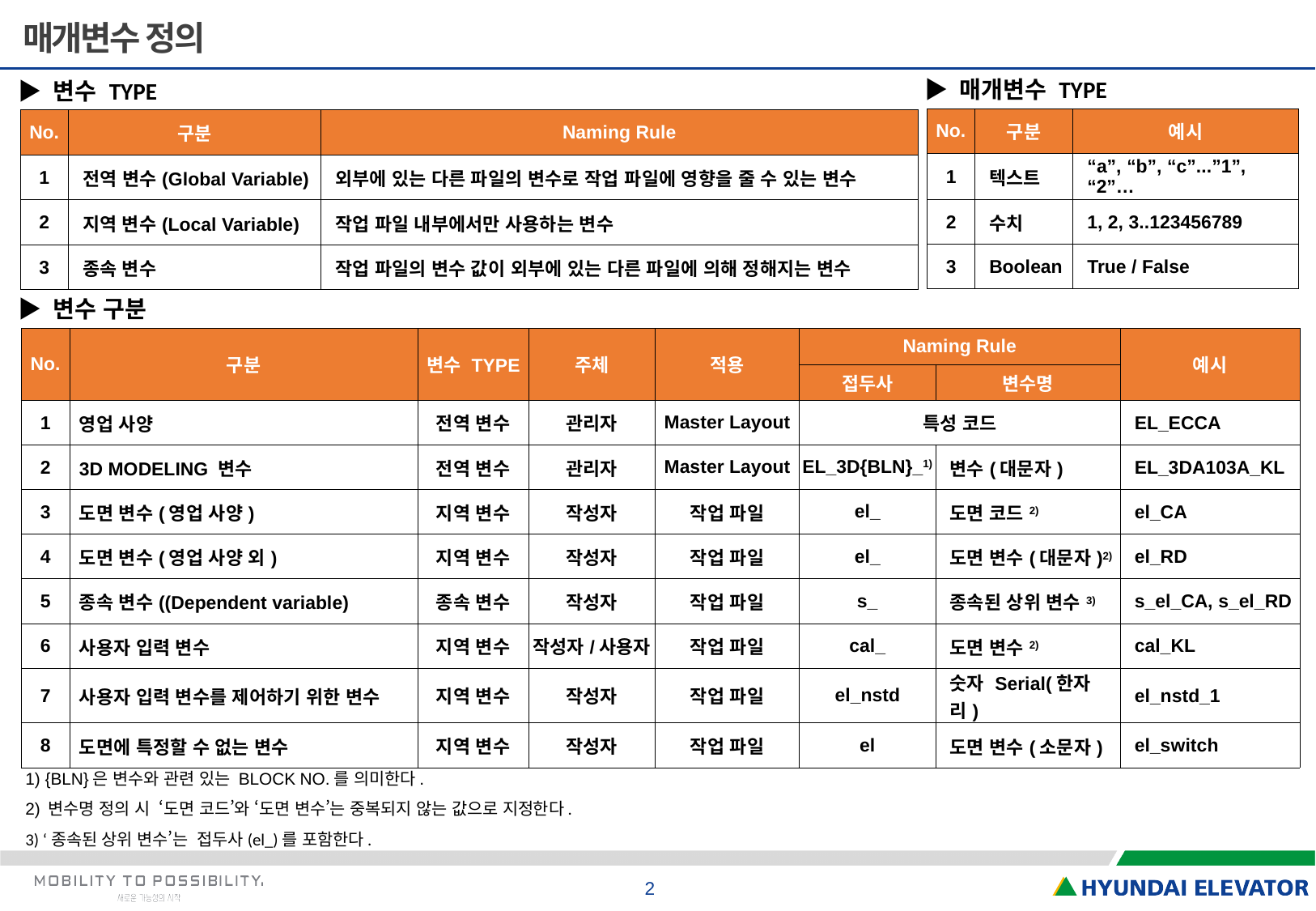

# 매개변수 정의
▶ 매개변수 TYPE
▶ 변수 TYPE
| No. | 구분 | 예시 |
| --- | --- | --- |
| 1 | 텍스트 | “a”, “b”, “c”...”1”, “2”… |
| 2 | 수치 | 1, 2, 3..123456789 |
| 3 | Boolean | True / False |
| No. | 구분 | Naming Rule |
| --- | --- | --- |
| 1 | 전역 변수(Global Variable) | 외부에 있는 다른 파일의 변수로 작업 파일에 영향을 줄 수 있는 변수 |
| 2 | 지역 변수(Local Variable) | 작업 파일 내부에서만 사용하는 변수 |
| 3 | 종속 변수 | 작업 파일의 변수 값이 외부에 있는 다른 파일에 의해 정해지는 변수 |
▶ 변수 구분
| No. | 구분 | 변수 TYPE | 주체 | 적용 | Naming Rule |  | 예시 |
| --- | --- | --- | --- | --- | --- | --- | --- |
|  |  |  |  |  | 접두사 | 변수명 |  |
| 1 | 영업 사양 | 전역 변수 | 관리자 | Master Layout | 특성 코드 |  | EL\_ECCA |
| 2 | 3D MODELING 변수 | 전역 변수 | 관리자 | Master Layout | EL\_3D{BLN}\_1) | 변수(대문자) | EL\_3DA103A\_KL |
| 3 | 도면 변수(영업 사양) | 지역 변수 | 작성자 | 작업 파일 | el\_ | 도면 코드2) | el\_CA |
| 4 | 도면 변수(영업 사양 외) | 지역 변수 | 작성자 | 작업 파일 | el\_ | 도면 변수(대문자)2) | el\_RD |
| 5 | 종속 변수((Dependent variable) | 종속 변수 | 작성자 | 작업 파일 | s\_ | 종속된 상위 변수3) | s\_el\_CA, s\_el\_RD |
| 6 | 사용자 입력 변수 | 지역 변수 | 작성자/사용자 | 작업 파일 | cal\_ | 도면 변수2) | cal\_KL |
| 7 | 사용자 입력 변수를 제어하기 위한 변수 | 지역 변수 | 작성자 | 작업 파일 | el\_nstd | 숫자 Serial(한자리) | el\_nstd\_1 |
| 8 | 도면에 특정할 수 없는 변수 | 지역 변수 | 작성자 | 작업 파일 | el | 도면 변수(소문자) | el\_switch |
1) {BLN}은 변수와 관련 있는 BLOCK NO.를 의미한다.
2) 변수명 정의 시  ‘도면 코드’와 ‘도면 변수’는 중복되지 않는 값으로 지정한다.
3) ‘종속된 상위 변수’는  접두사(el_)를 포함한다.
2